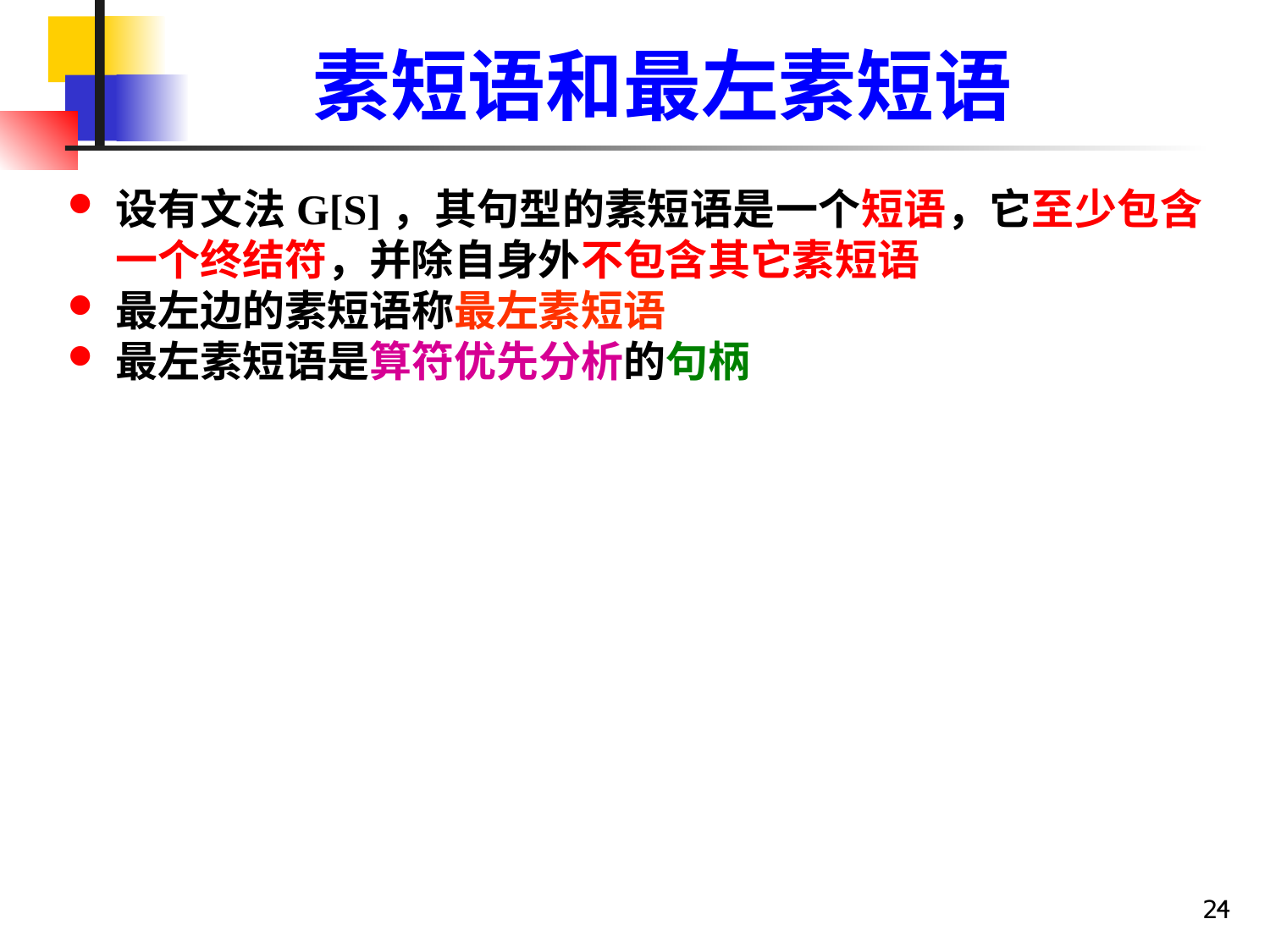

# 素短语和最左素短语
设有文法G[S]，其句型的素短语是一个短语，它至少包含一个终结符，并除自身外不包含其它素短语
最左边的素短语称最左素短语
最左素短语是算符优先分析的句柄
24